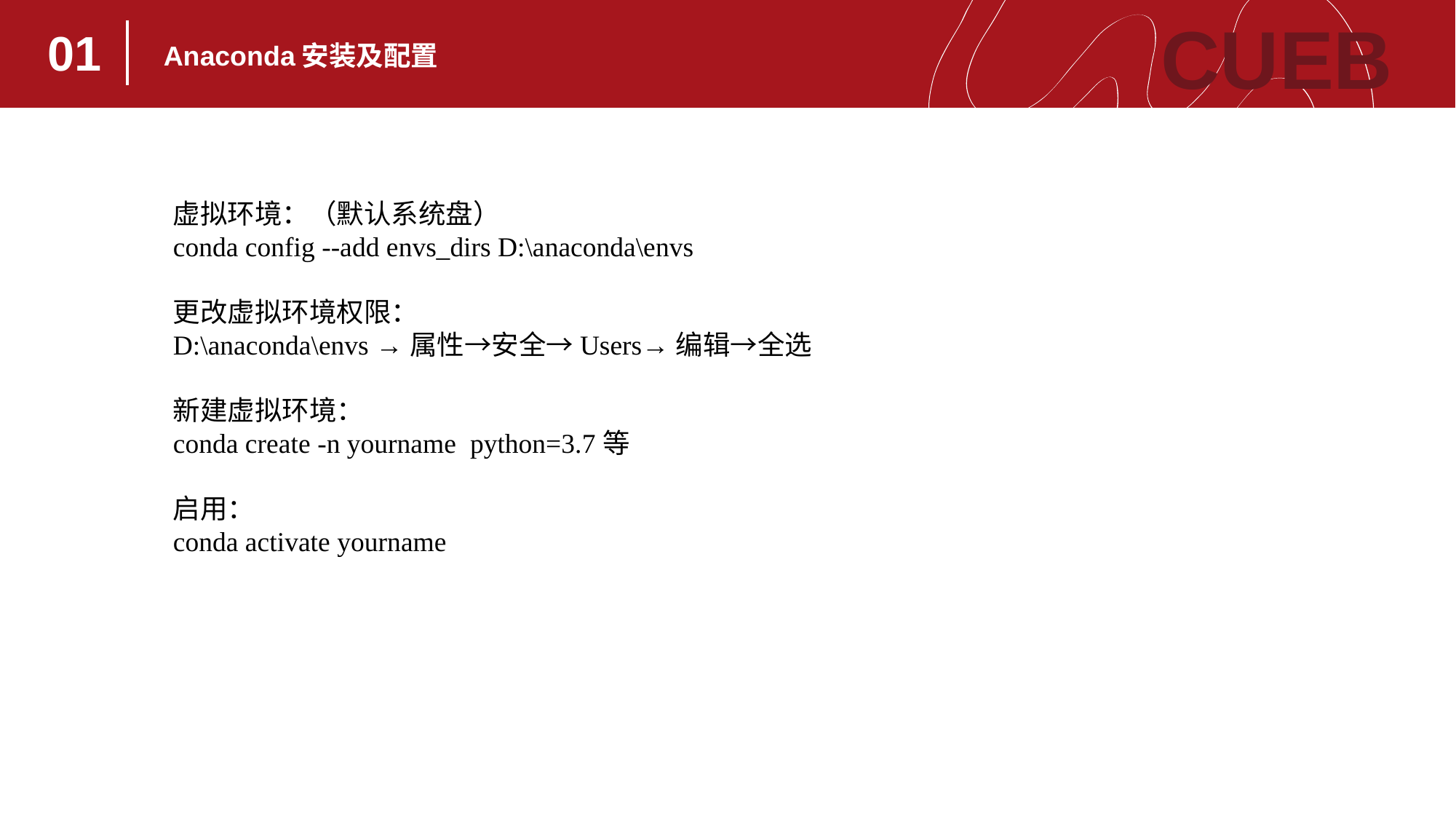

CUEB
01
Anaconda安装及配置
虚拟环境：（默认系统盘）
conda config --add envs_dirs D:\anaconda\envs

更改虚拟环境权限：
D:\anaconda\envs →属性→安全→Users→编辑→全选

新建虚拟环境：
conda create -n yourname  python=3.7等

启用：
conda activate yourname